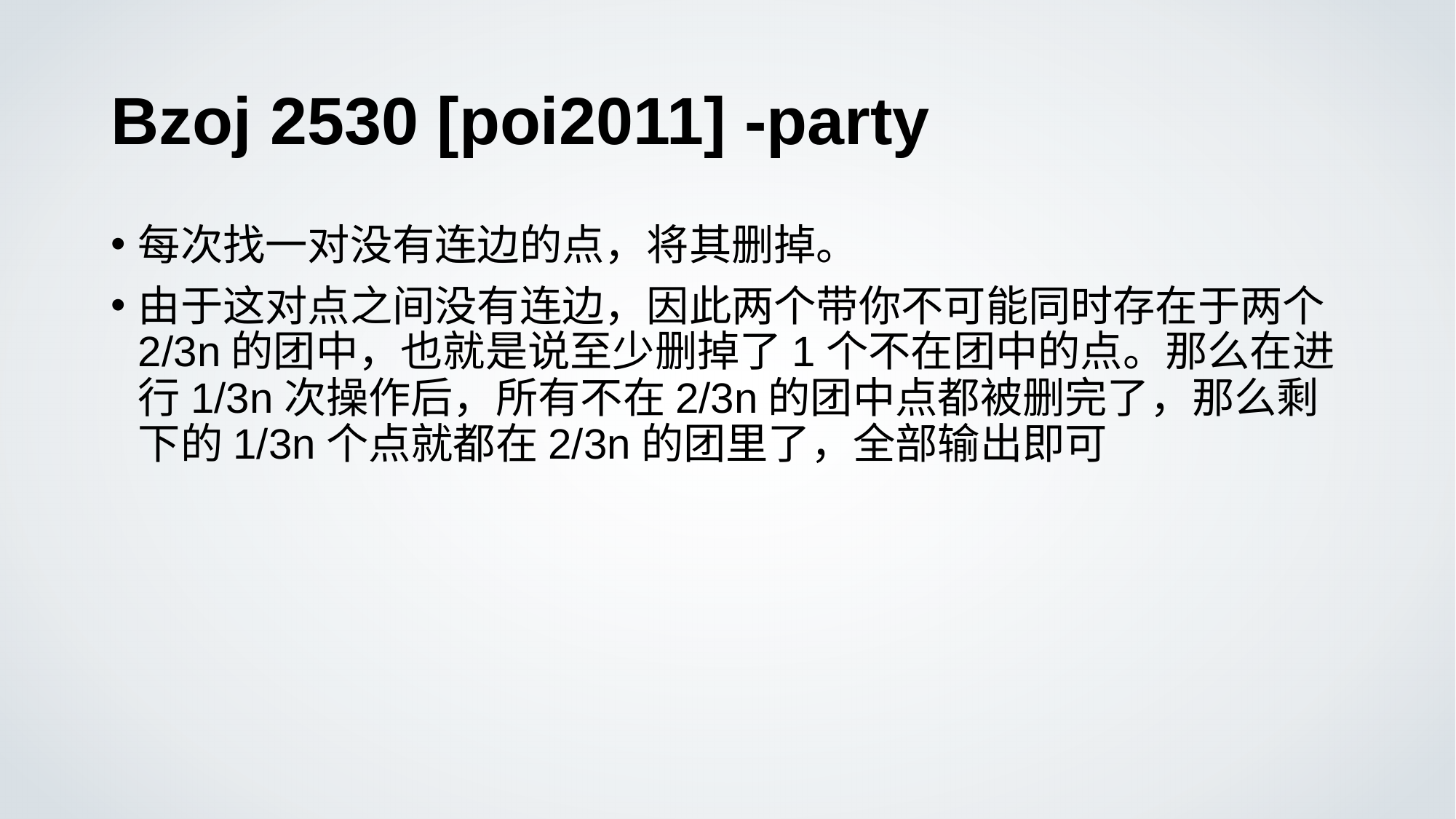

# Bzoj 2530 [poi2011] -party
每次找一对没有连边的点，将其删掉。
由于这对点之间没有连边，因此两个带你不可能同时存在于两个2/3n的团中，也就是说至少删掉了1个不在团中的点。那么在进行1/3n次操作后，所有不在2/3n的团中点都被删完了，那么剩下的1/3n个点就都在2/3n的团里了，全部输出即可